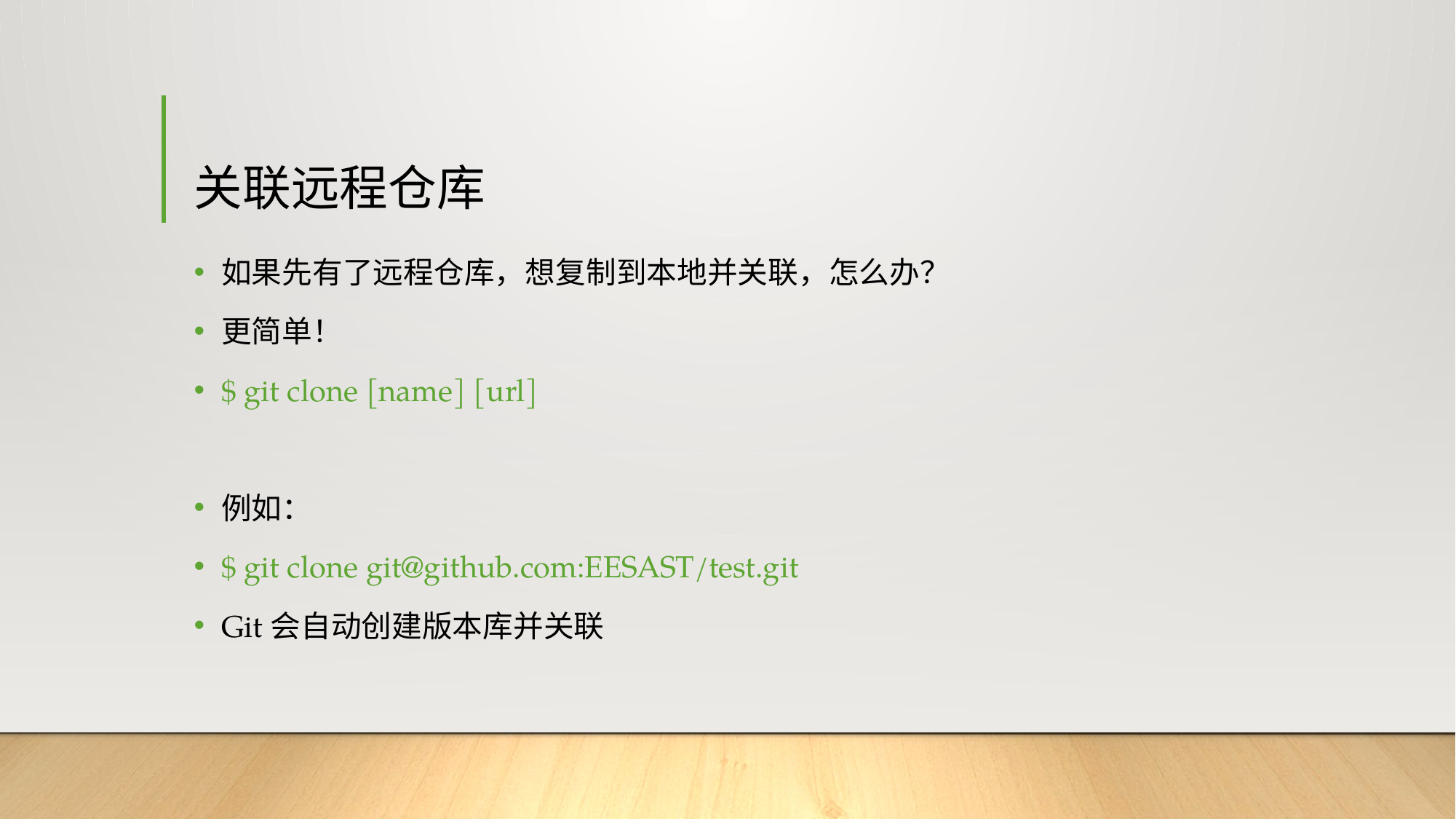

# 关联远程仓库
如果先有了远程仓库，想复制到本地并关联，怎么办？
更简单！
$ git clone [name] [url]

例如：
$ git clone git@github.com:EESAST/test.git
Git会自动创建版本库并关联